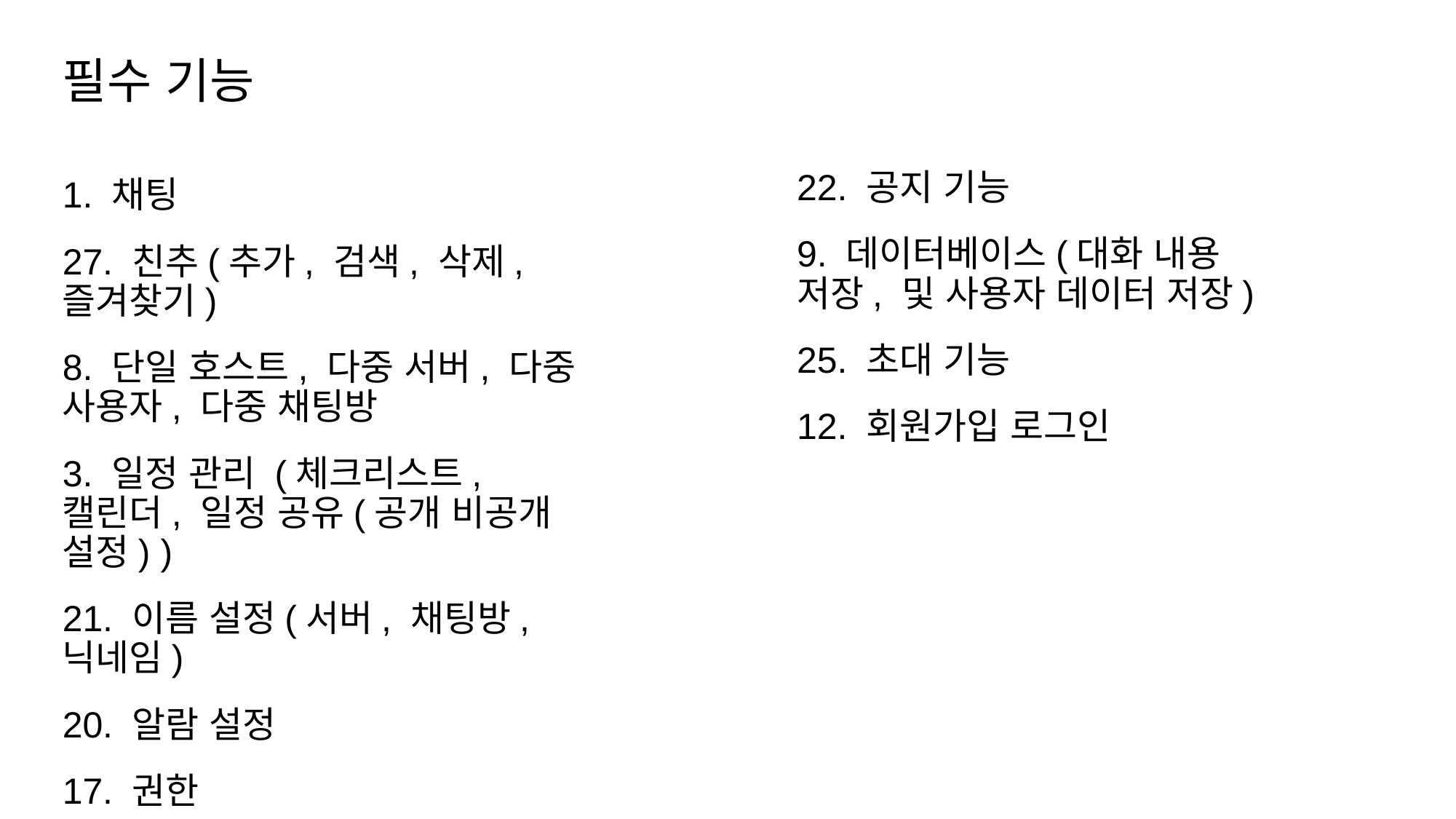

# 필수 기능
22. 공지 기능
9. 데이터베이스(대화 내용 저장, 및 사용자 데이터 저장)
25. 초대 기능
12. 회원가입 로그인

1. 채팅
27. 친추(추가, 검색, 삭제, 즐겨찾기)
8. 단일 호스트, 다중 서버, 다중 사용자, 다중 채팅방
3. 일정 관리 (체크리스트, 캘린더, 일정 공유(공개 비공개 설정) )
21. 이름 설정(서버, 채팅방, 닉네임)
20. 알람 설정
17. 권한